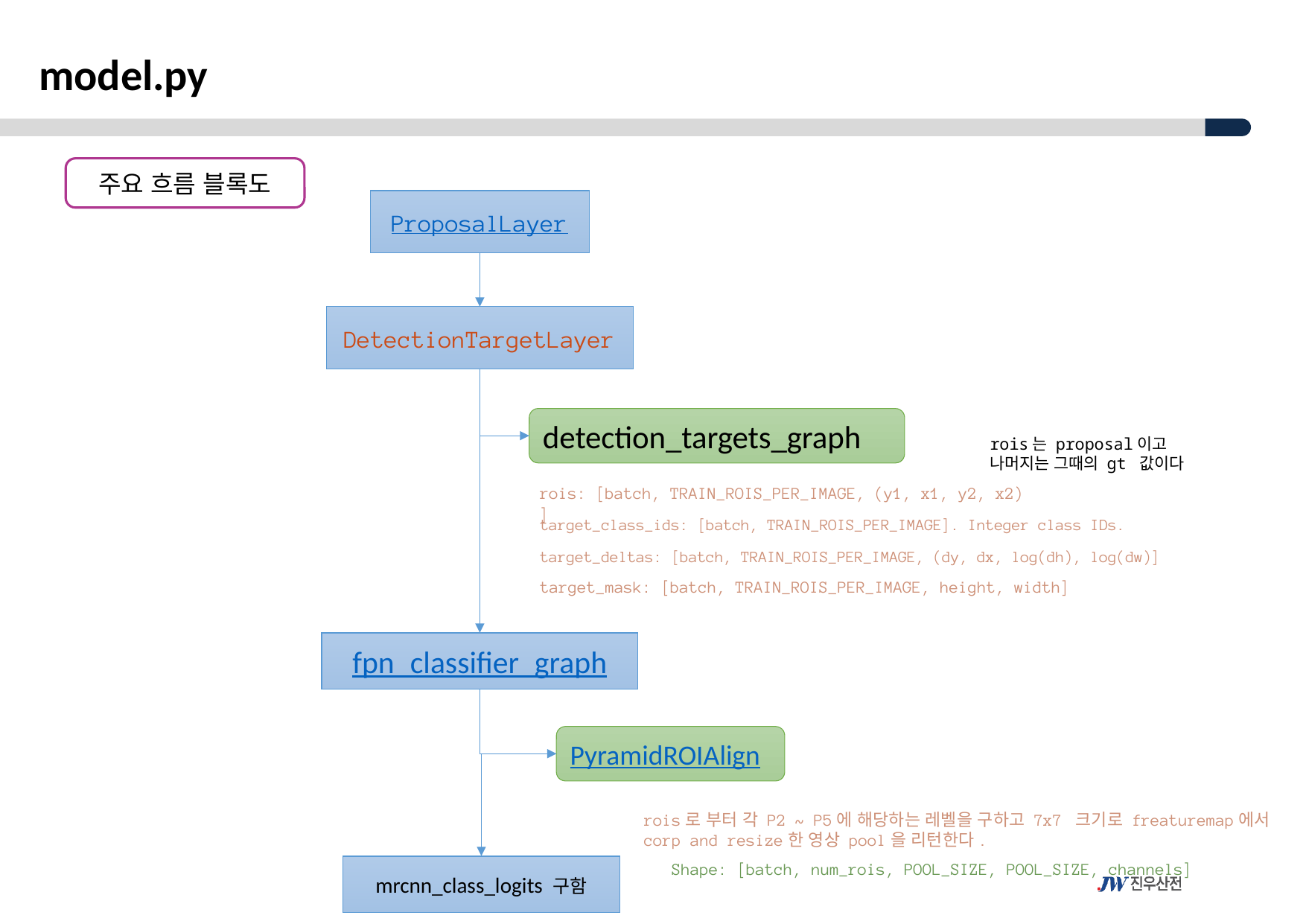

model.py
주요 흐름 블록도
ProposalLayer
DetectionTargetLayer
detection_targets_graph
rois는 proposal이고
나머지는 그때의 gt 값이다
rois: [batch, TRAIN_ROIS_PER_IMAGE, (y1, x1, y2, x2)]
target_class_ids: [batch, TRAIN_ROIS_PER_IMAGE]. Integer class IDs.
target_deltas: [batch, TRAIN_ROIS_PER_IMAGE, (dy, dx, log(dh), log(dw)]
target_mask: [batch, TRAIN_ROIS_PER_IMAGE, height, width]
fpn_classifier_graph
PyramidROIAlign
rois로 부터 각 P2 ~ P5에 해당하는 레벨을 구하고 7x7 크기로 freaturemap에서 corp and resize한 영상 pool을 리턴한다.
Shape: [batch, num_rois, POOL_SIZE, POOL_SIZE, channels]
mrcnn_class_logits 구함